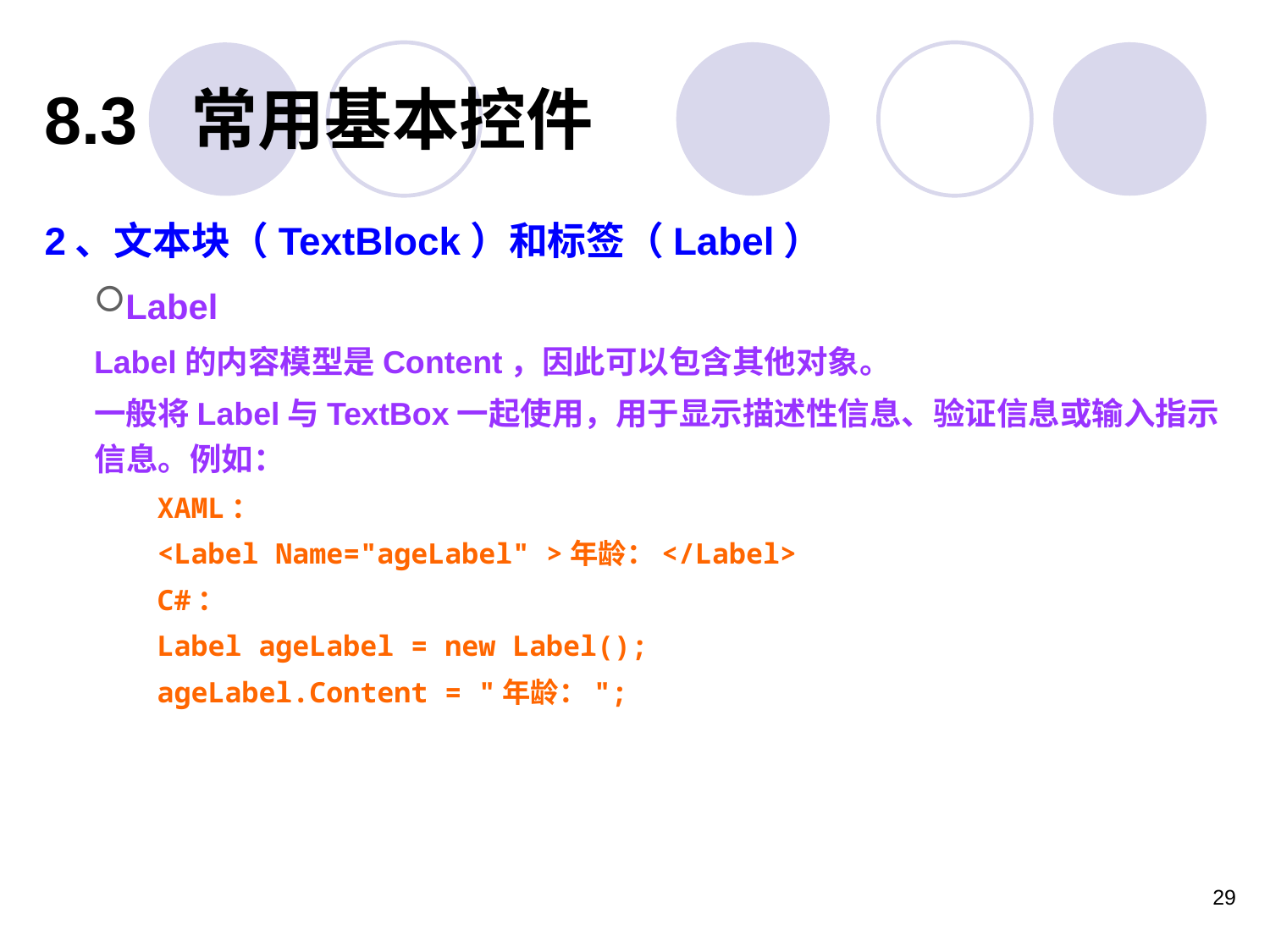

8.3  常用基本控件
2、文本块（TextBlock）和标签（Label）
Label
Label的内容模型是Content，因此可以包含其他对象。
一般将Label与TextBox一起使用，用于显示描述性信息、验证信息或输入指示信息。例如：
XAML：
<Label Name="ageLabel" >年龄：</Label>
C#：
Label ageLabel = new Label();
ageLabel.Content = "年龄：";
29